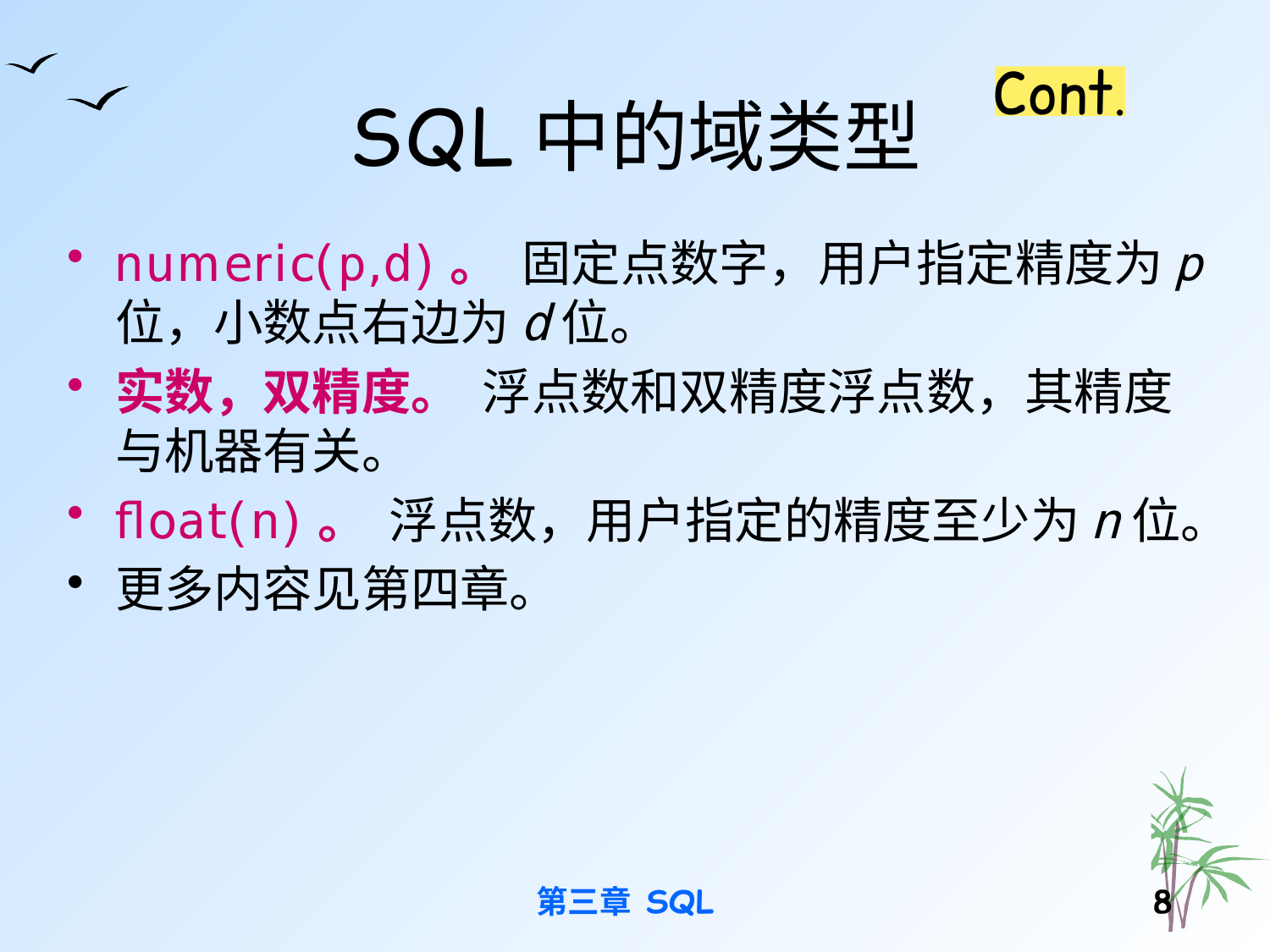

# SQL中的域类型
Cont.
numeric(p,d)。  固定点数字，用户指定精度为p位，小数点右边为d位。
实数，双精度。  浮点数和双精度浮点数，其精度与机器有关。
float(n)。  浮点数，用户指定的精度至少为n位。
更多内容见第四章。
第三章 SQL
8